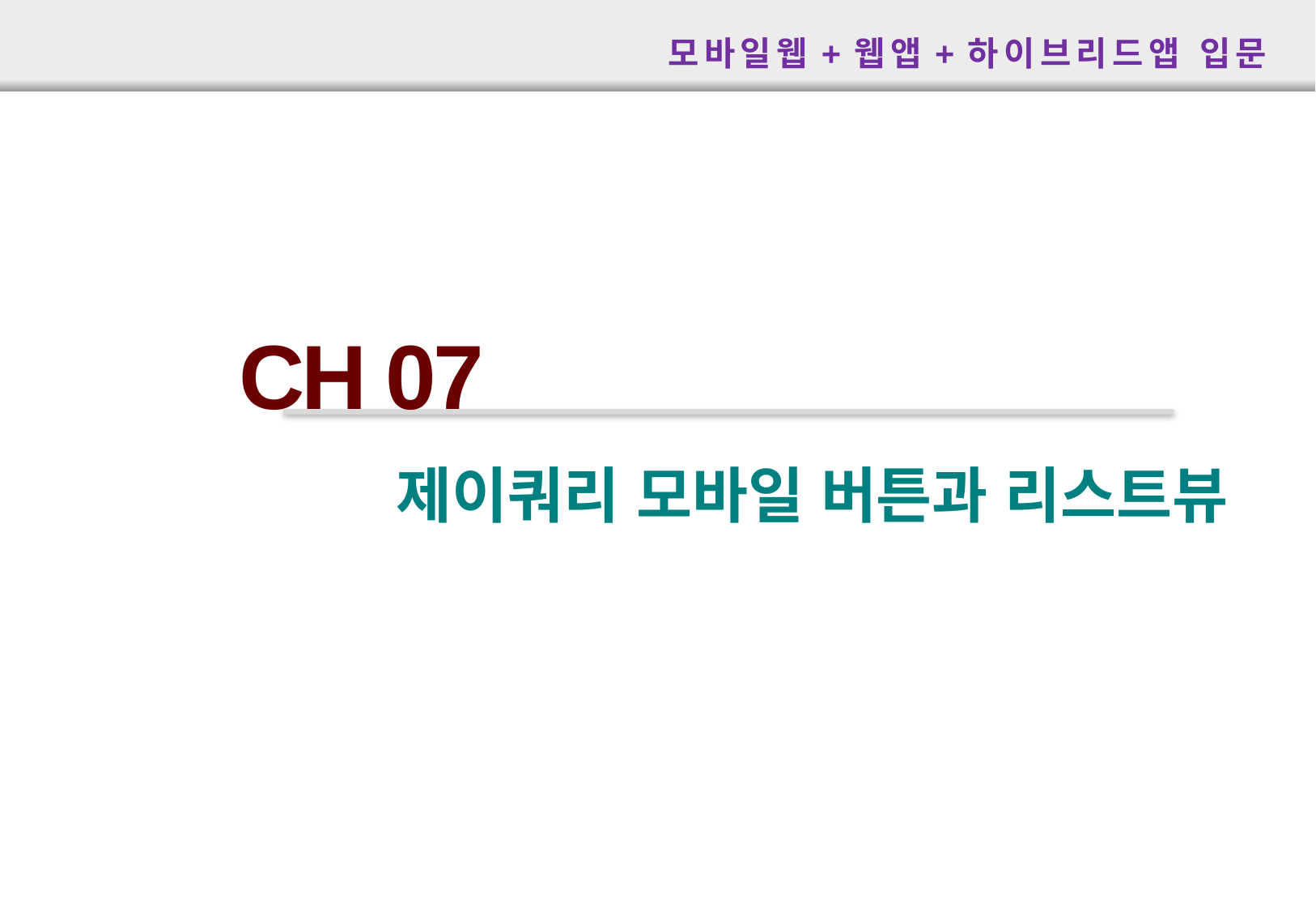

모바일웹+웹앱+하이브리드앱 입문
CH 07

제이쿼리 모바일 버튼과 리스트뷰